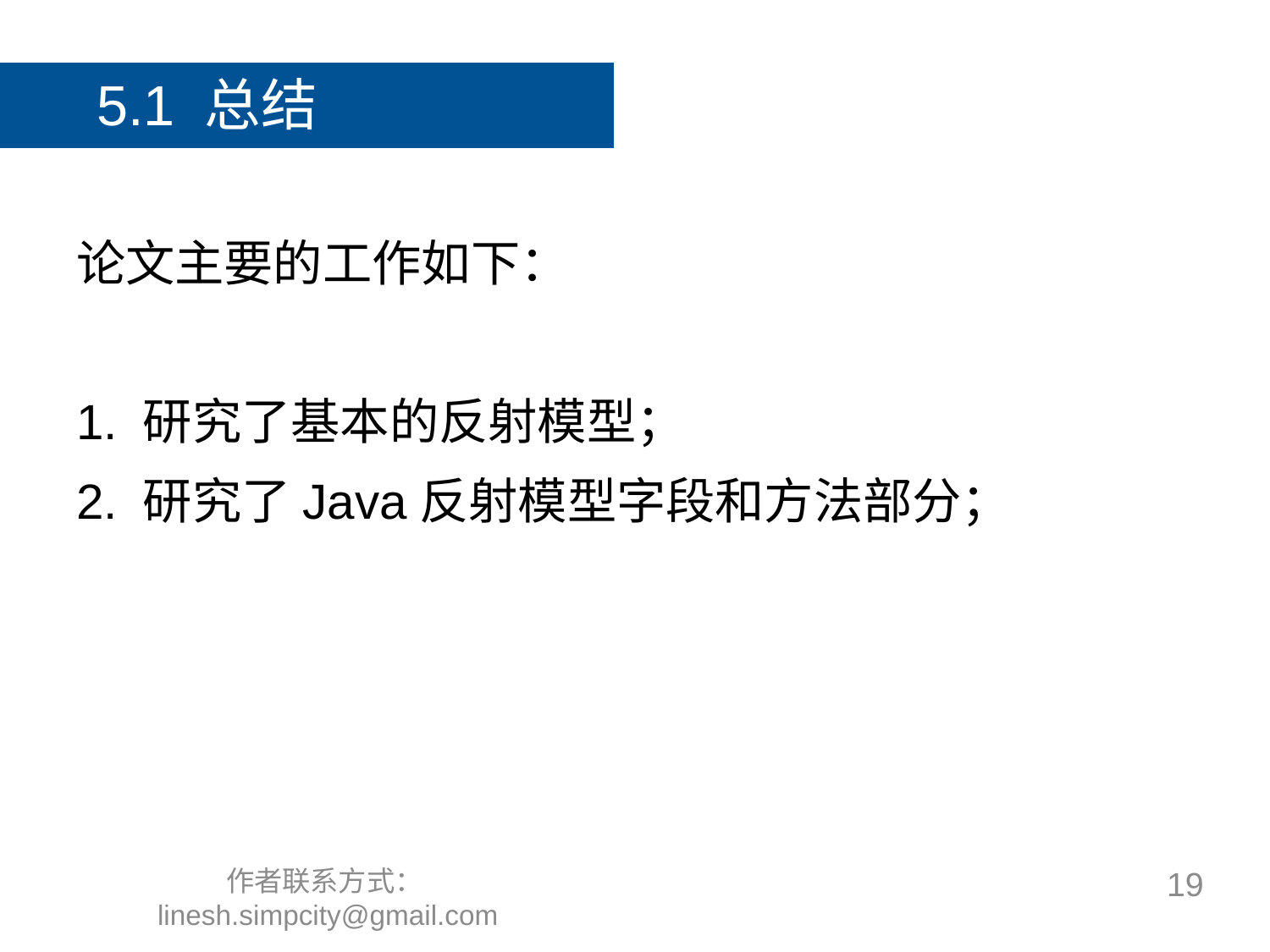

5.1 总结
# 论文主要的工作如下： 1. 研究了基本的反射模型； 2. 研究了Java反射模型字段和方法部分；
作者联系方式：linesh.simpcity@gmail.com
19